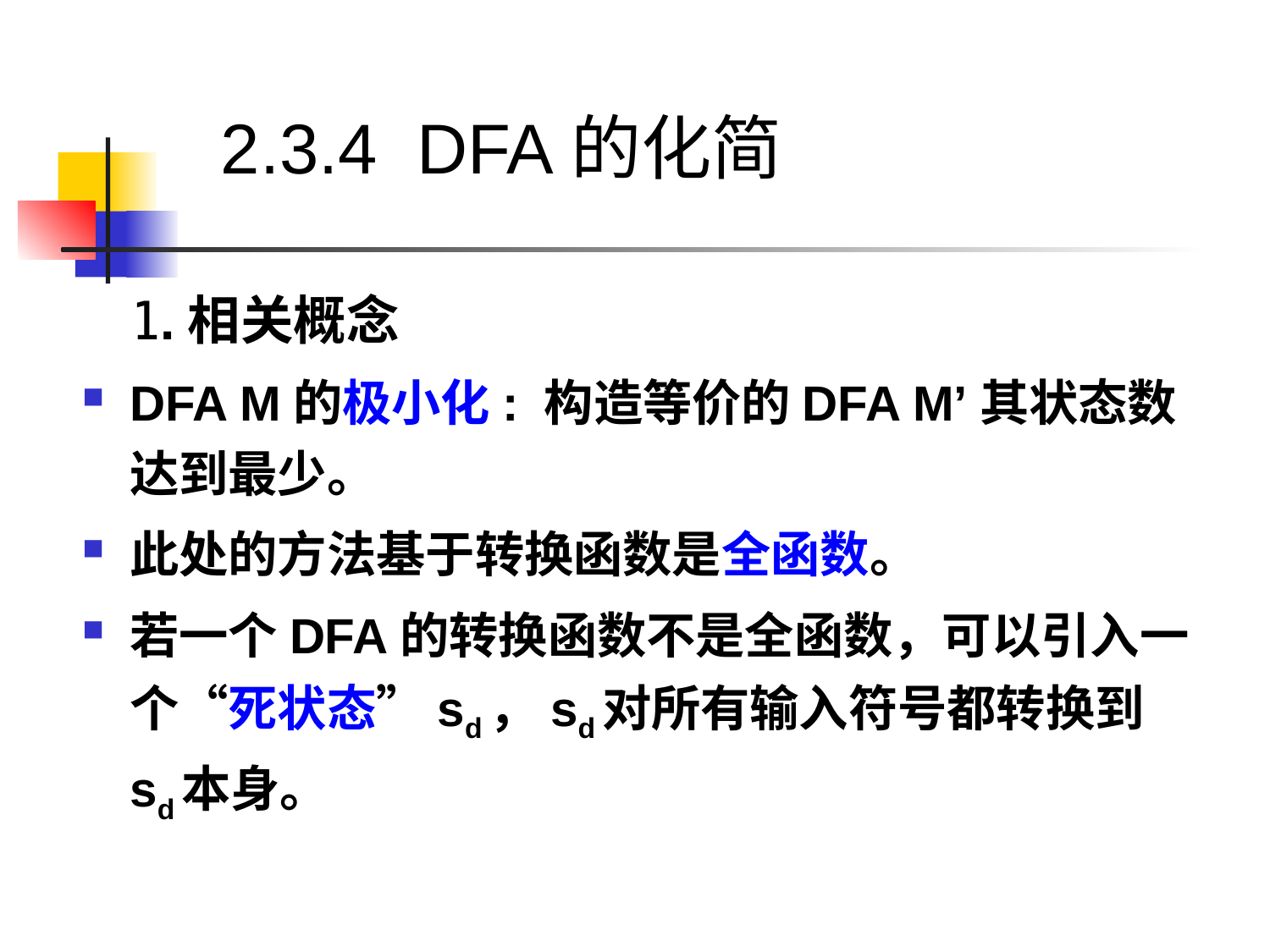

2.3.4  DFA的化简
   1.相关概念
DFA M的极小化: 构造等价的DFA M’其状态数达到最少。
此处的方法基于转换函数是全函数。
若一个DFA的转换函数不是全函数，可以引入一个“死状态”sd，sd对所有输入符号都转换到sd本身。